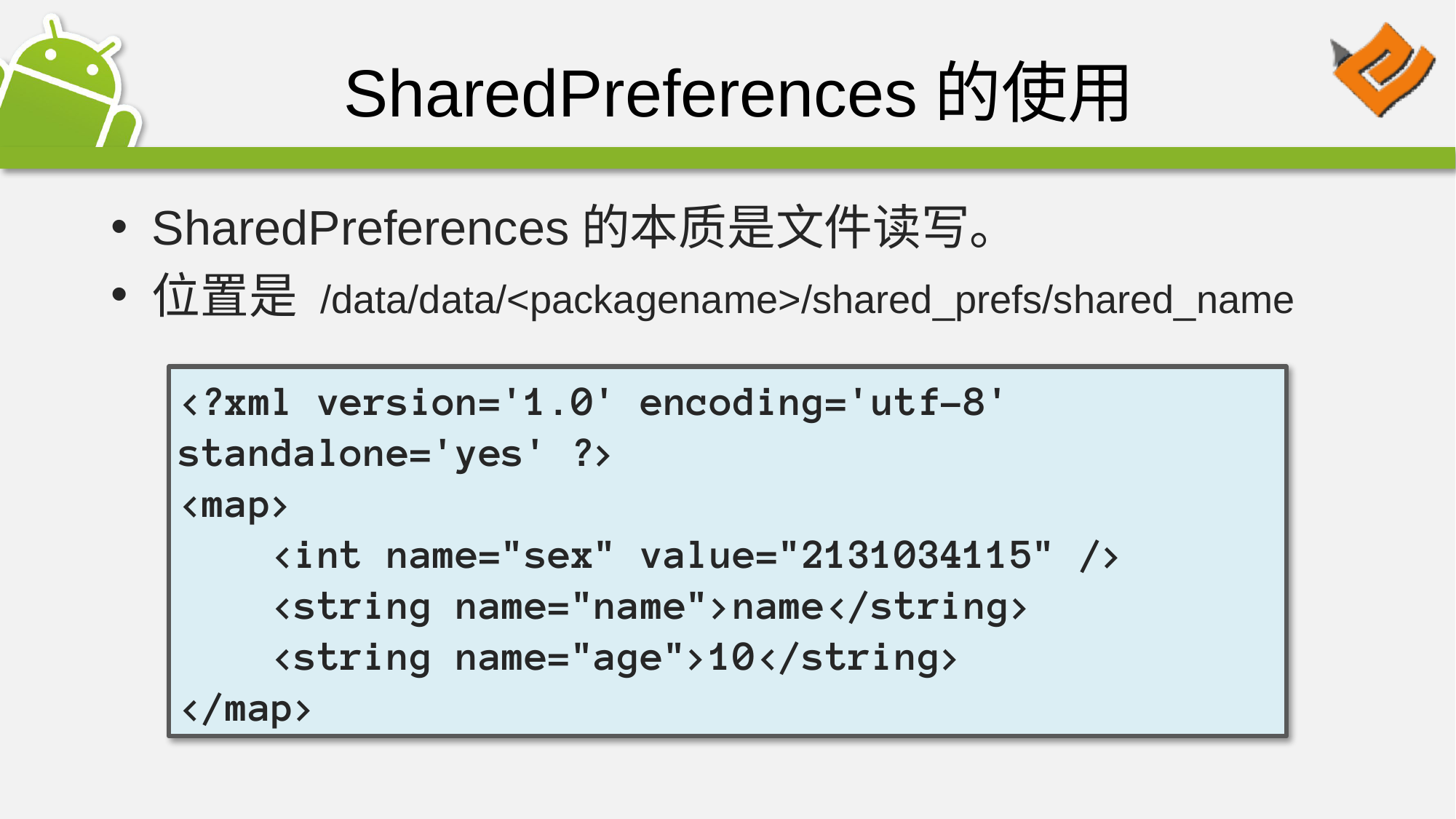

# SharedPreferences的使用
SharedPreferences的本质是文件读写。
位置是 /data/data/<packagename>/shared_prefs/shared_name
<?xml version='1.0' encoding='utf-8' standalone='yes' ?>
<map>
    <int name="sex" value="2131034115" />
    <string name="name">name</string>
    <string name="age">10</string>
</map>